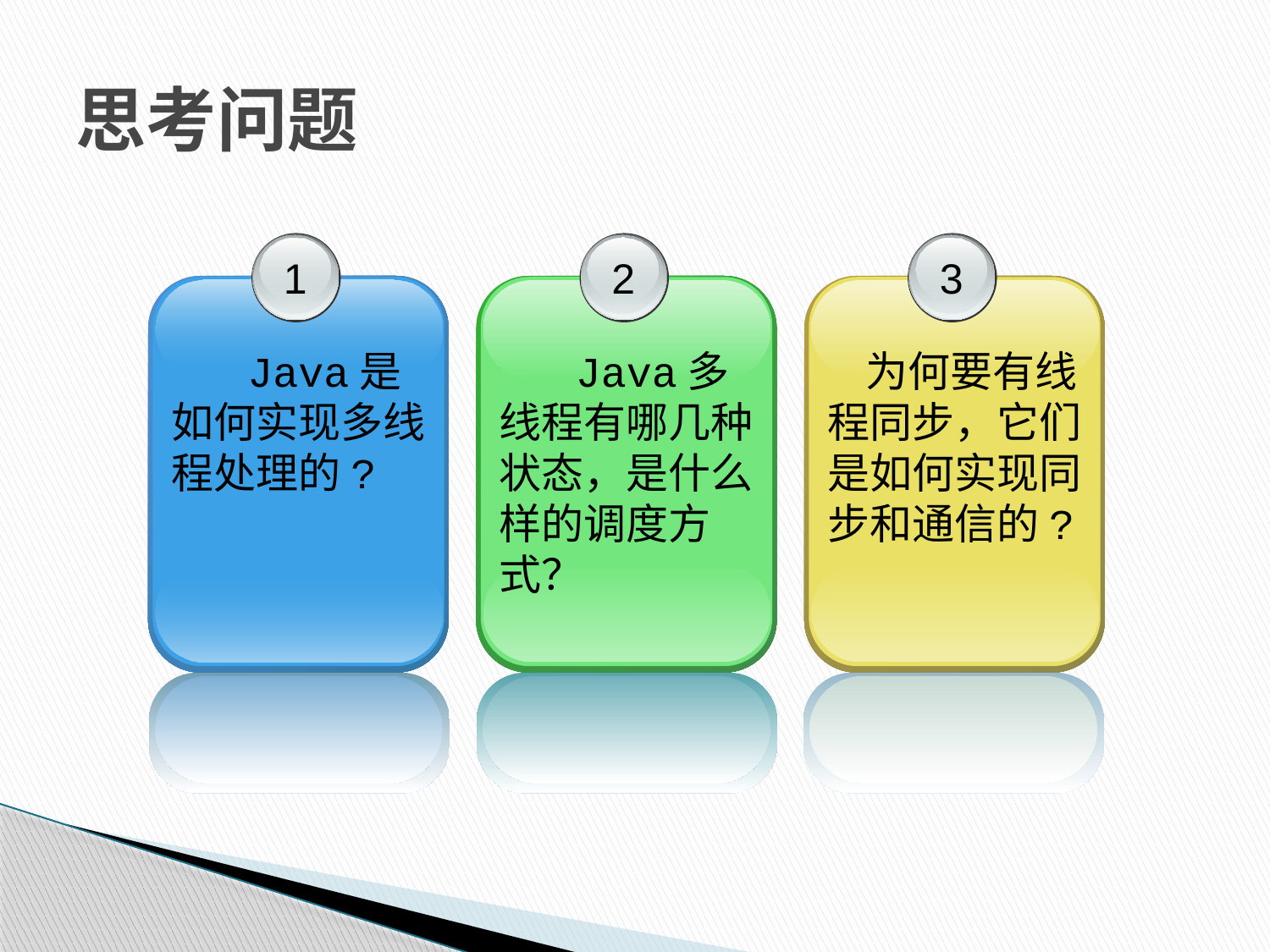

# 思考问题

1

   Java是如何实现多线程处理的?

2

   Java多线程有哪几种状态，是什么样的调度方式？

3

   为何要有线程同步，它们是如何实现同步和通信的?